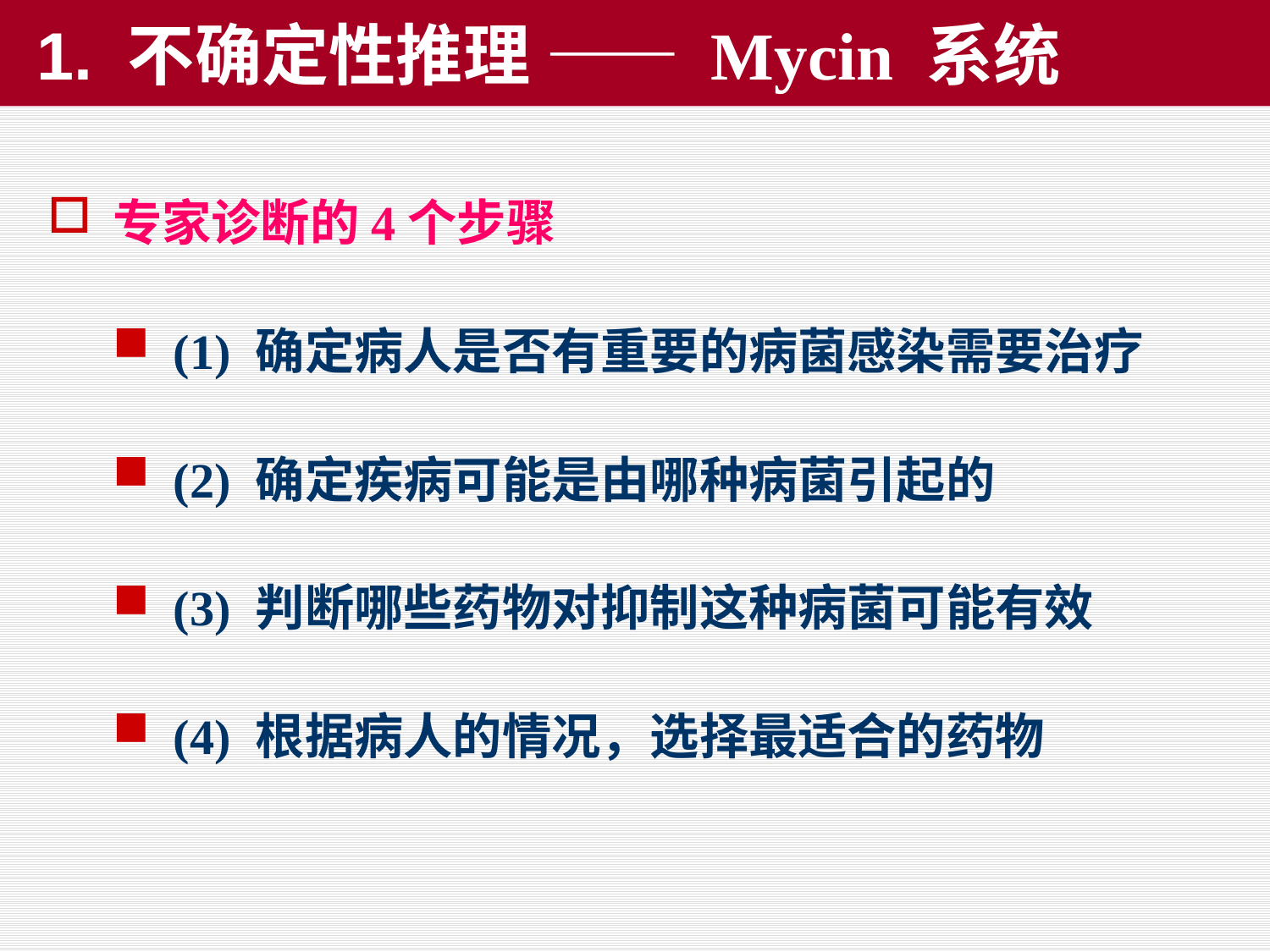

# 1. 不确定性推理 —— Mycin 系统
专家诊断的4个步骤
(1) 确定病人是否有重要的病菌感染需要治疗
(2) 确定疾病可能是由哪种病菌引起的
(3) 判断哪些药物对抑制这种病菌可能有效
(4) 根据病人的情况，选择最适合的药物